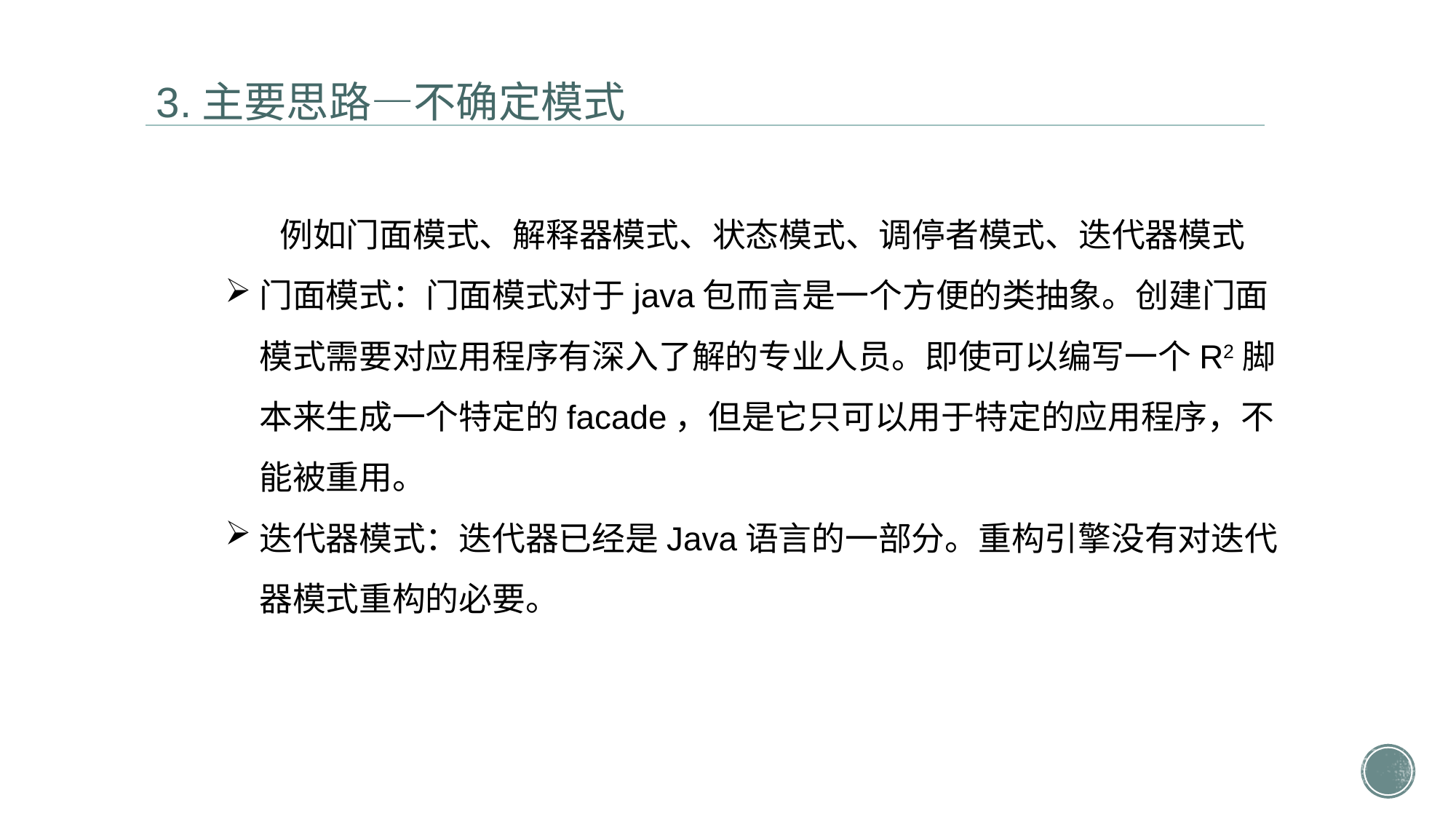

3.主要思路—不确定模式
	例如门面模式、解释器模式、状态模式、调停者模式、迭代器模式
门面模式：门面模式对于java包而言是一个方便的类抽象。创建门面模式需要对应用程序有深入了解的专业人员。即使可以编写一个R2脚本来生成一个特定的facade，但是它只可以用于特定的应用程序，不能被重用。
迭代器模式：迭代器已经是Java语言的一部分。重构引擎没有对迭代器模式重构的必要。